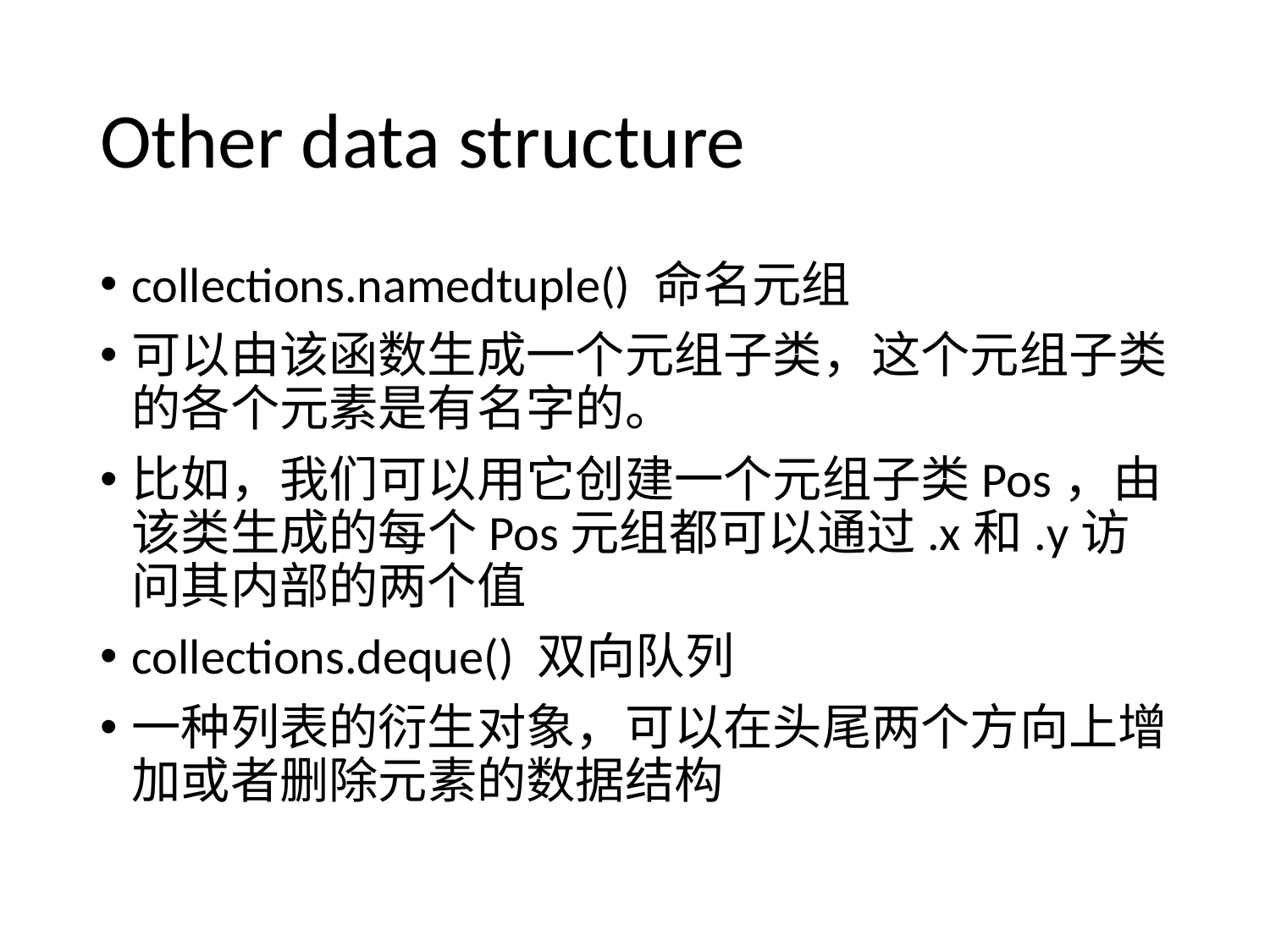

# Other data structure
collections.namedtuple() 命名元组
可以由该函数生成一个元组子类，这个元组子类的各个元素是有名字的。
比如，我们可以用它创建一个元组子类Pos，由该类生成的每个Pos元组都可以通过.x和.y访问其内部的两个值
collections.deque() 双向队列
一种列表的衍生对象，可以在头尾两个方向上增加或者删除元素的数据结构